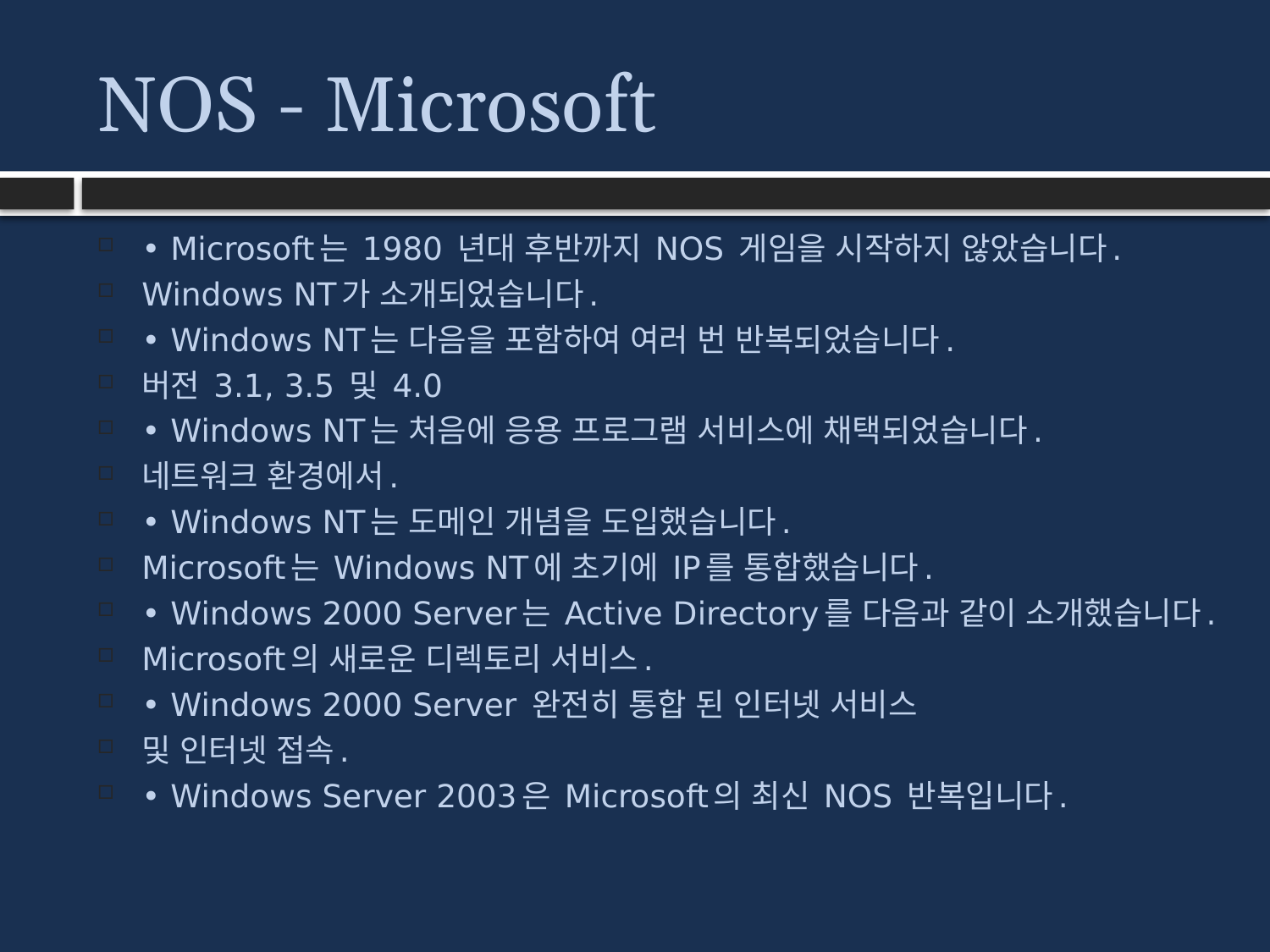

# NOS - Microsoft
• Microsoft는 1980 년대 후반까지 NOS 게임을 시작하지 않았습니다.
Windows NT가 소개되었습니다.
• Windows NT는 다음을 포함하여 여러 번 반복되었습니다.
버전 3.1, 3.5 및 4.0
• Windows NT는 처음에 응용 프로그램 서비스에 채택되었습니다.
네트워크 환경에서.
• Windows NT는 도메인 개념을 도입했습니다.
Microsoft는 Windows NT에 초기에 IP를 통합했습니다.
• Windows 2000 Server는 Active Directory를 다음과 같이 소개했습니다.
Microsoft의 새로운 디렉토리 서비스.
• Windows 2000 Server 완전히 통합 된 인터넷 서비스
및 인터넷 접속.
• Windows Server 2003은 Microsoft의 최신 NOS 반복입니다.